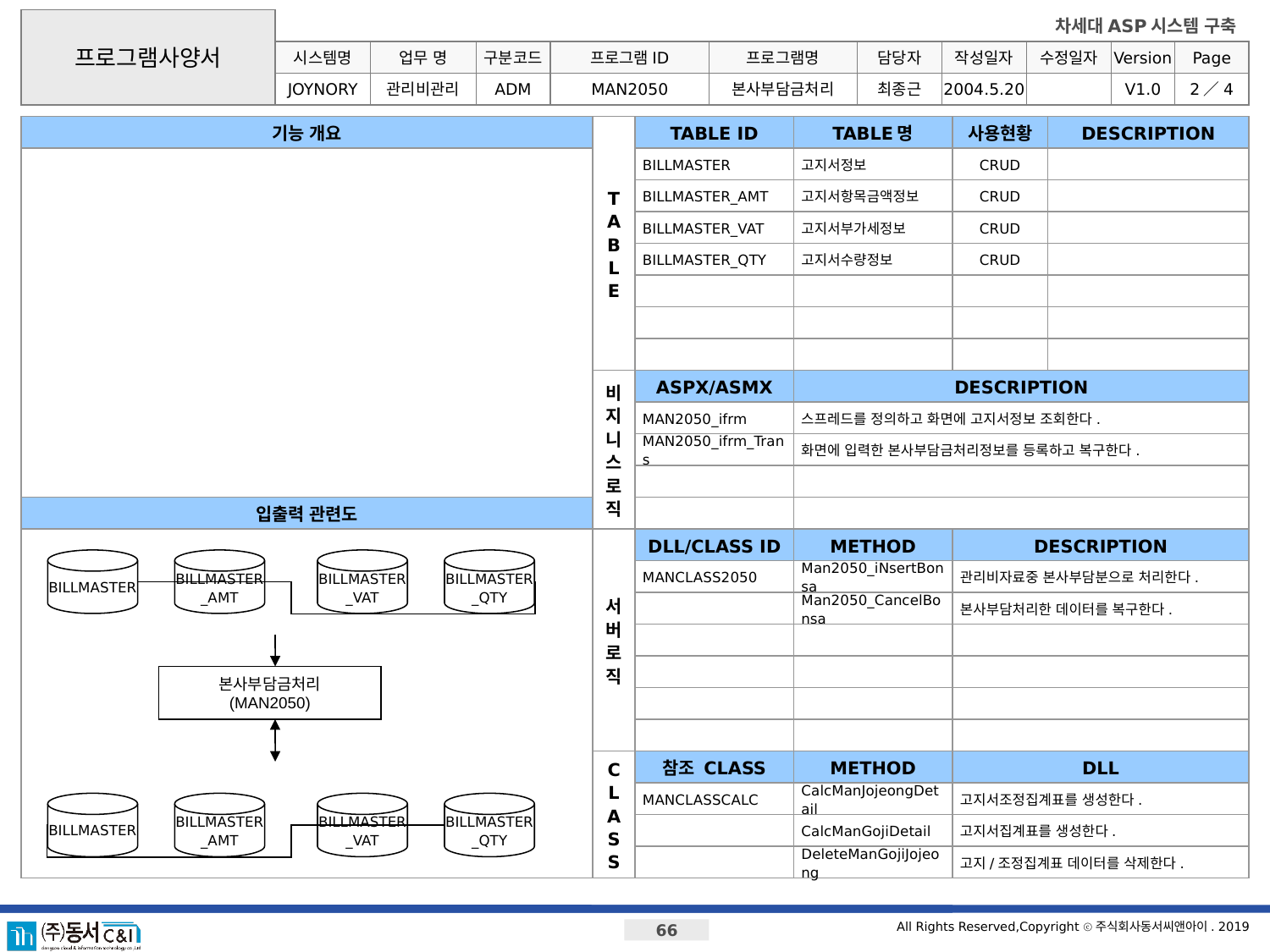

프로그램사양서
시스템명
업무 명
구분코드
프로그램ID
프로그램명
JOYNORY
관리비관리
ADM
MAN2050
본사부담금처리
최종근
2004.5.20

V1.0
2／4
기능 개요
T
A
B
L
E
TABLE ID
TABLE명
사용현황
DESCRIPTION

BILLMASTER
고지서정보
CRUD

BILLMASTER_AMT

고지서항목금액정보

CRUD

BILLMASTER_VAT

고지서부가세정보

CRUD

BILLMASTER_QTY

고지서수량정보

CRUD

비지니스로직
ASPX/ASMX
DESCRIPTION
MAN2050_ifrm
스프레드를 정의하고 화면에 고지서정보 조회한다.
MAN2050_ifrm_Trans
화면에 입력한 본사부담금처리정보를 등록하고 복구한다.

입출력 관련도

서버로직
DLL/CLASS ID
METHOD
DESCRIPTION
BILLMASTER
BILLMASTER
_AMT
BILLMASTER
_VAT
BILLMASTER
_QTY

MANCLASS2050

Man2050_iNsertBonsa

관리비자료중 본사부담분으로 처리한다.

Man2050_CancelBonsa
본사부담처리한 데이터를 복구한다.

본사부담금처리
(MAN2050)

C
L
A
S
S
참조 CLASS
METHOD
DLL
MANCLASSCALC
CalcManJojeongDetail
고지서조정집계표를 생성한다.
BILLMASTER
BILLMASTER
_AMT
BILLMASTER
_VAT
BILLMASTER
_QTY

CalcManGojiDetail
고지서집계표를 생성한다.

DeleteManGojiJojeong
고지/조정집계표 데이터를 삭제한다.